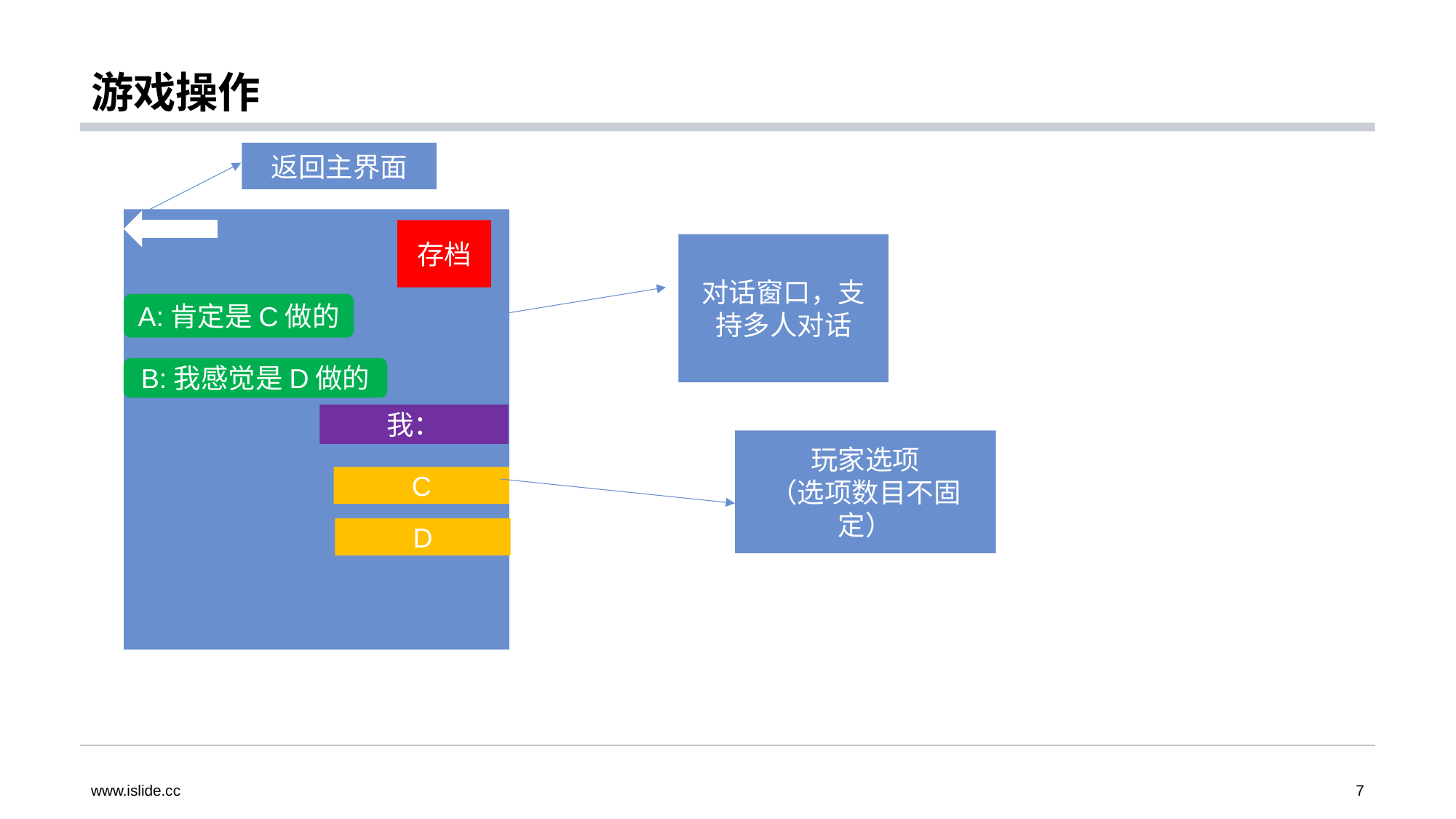

# 游戏操作
返回主界面

存档
对话窗口，支持多人对话
A:肯定是C做的
B:我感觉是D做的
我：
玩家选项
（选项数目不固定）
C
D
www.islide.cc
7